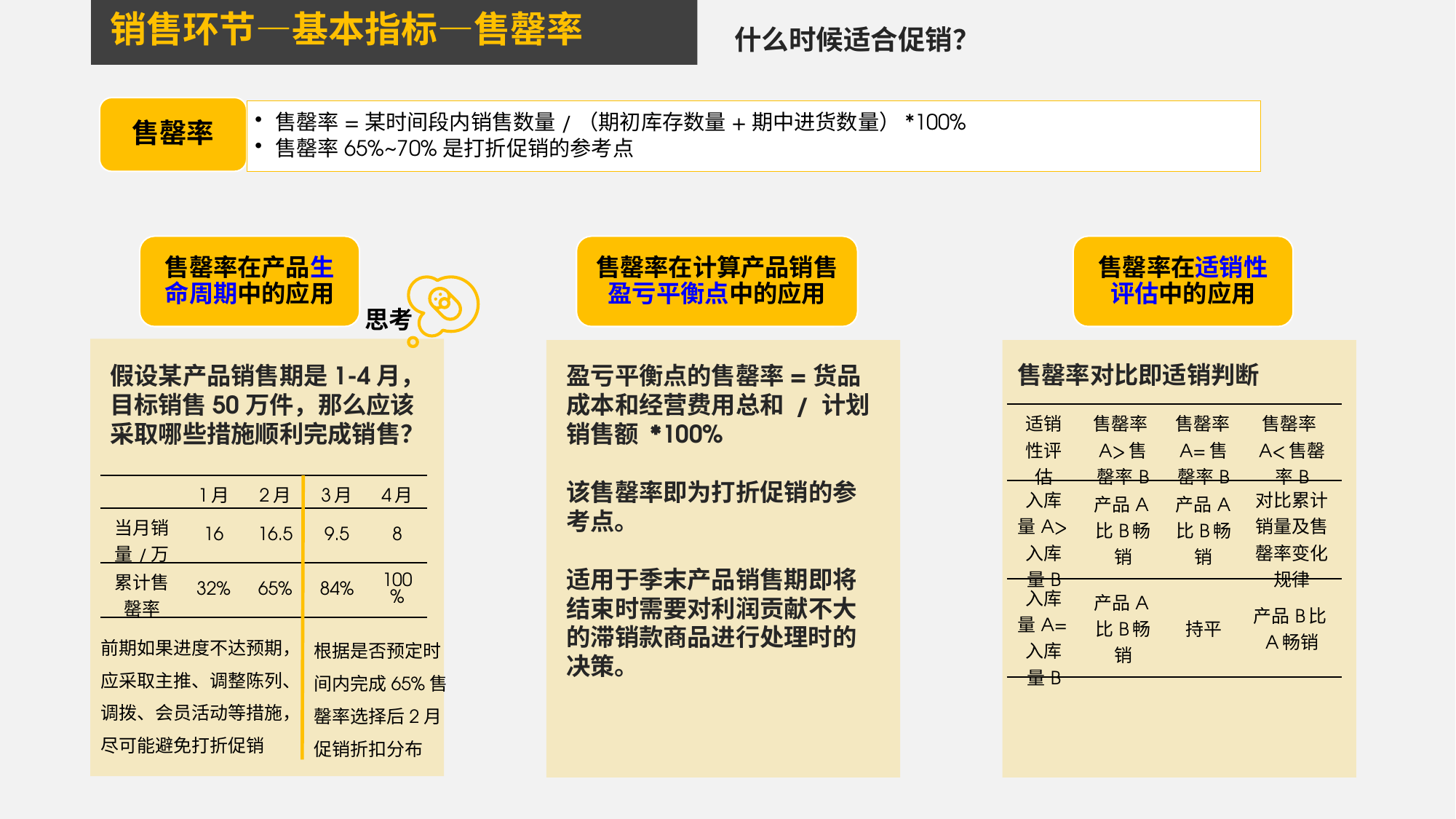

销售环节—基本指标—售罄率
什么时候适合促销？

售罄率
售罄率=某时间段内销售数量/（期初库存数量+期中进货数量）*100%
售罄率65%~70%是打折促销的参考点

售罄率在产品生命周期中的应用

售罄率在计算产品销售盈亏平衡点中的应用

售罄率在适销性评估中的应用

思考

售罄率对比即适销判断
假设某产品销售期是1-4月，目标销售50万件，那么应该采取哪些措施顺利完成销售？
盈亏平衡点的售罄率=货品成本和经营费用总和 / 计划销售额 *100%

该售罄率即为打折促销的参考点。

适用于季末产品销售期即将结束时需要对利润贡献不大的滞销款商品进行处理时的决策。
| 适销性评估 | 售罄率A>售罄率B | 售罄率A=售罄率B | 售罄率A<售罄率B |
| --- | --- | --- | --- |
| 入库量A>入库量B | 产品A比B畅销 | 产品A比B畅销 | 对比累计销量及售罄率变化规律 |
| 入库量A=入库量B | 产品A比B畅销 | 持平 | 产品B比A畅销 |
|  | 1月 | 2月 | 3月 | 4月 |
| --- | --- | --- | --- | --- |
| 当月销量/万 | 16 | 16.5 | 9.5 | 8 |
| 累计售罄率 | 32% | 65% | 84% | 100% |
前期如果进度不达预期，应采取主推、调整陈列、调拨、会员活动等措施，尽可能避免打折促销
根据是否预定时间内完成65%售罄率选择后2月促销折扣分布